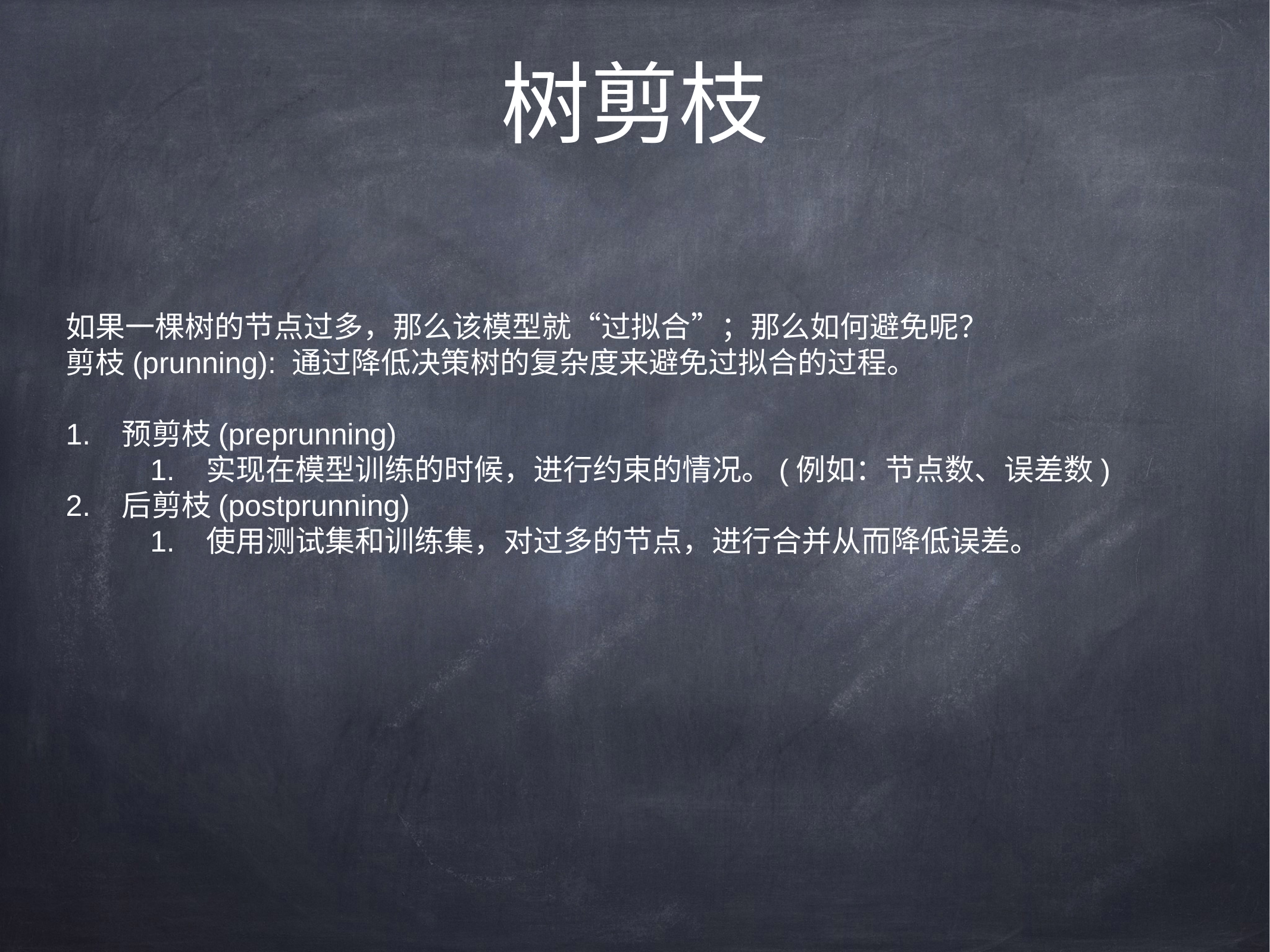

# 树剪枝
如果一棵树的节点过多，那么该模型就“过拟合”；那么如何避免呢？
剪枝(prunning): 通过降低决策树的复杂度来避免过拟合的过程。

预剪枝(preprunning)
实现在模型训练的时候，进行约束的情况。(例如：节点数、误差数)
后剪枝(postprunning)
使用测试集和训练集，对过多的节点，进行合并从而降低误差。